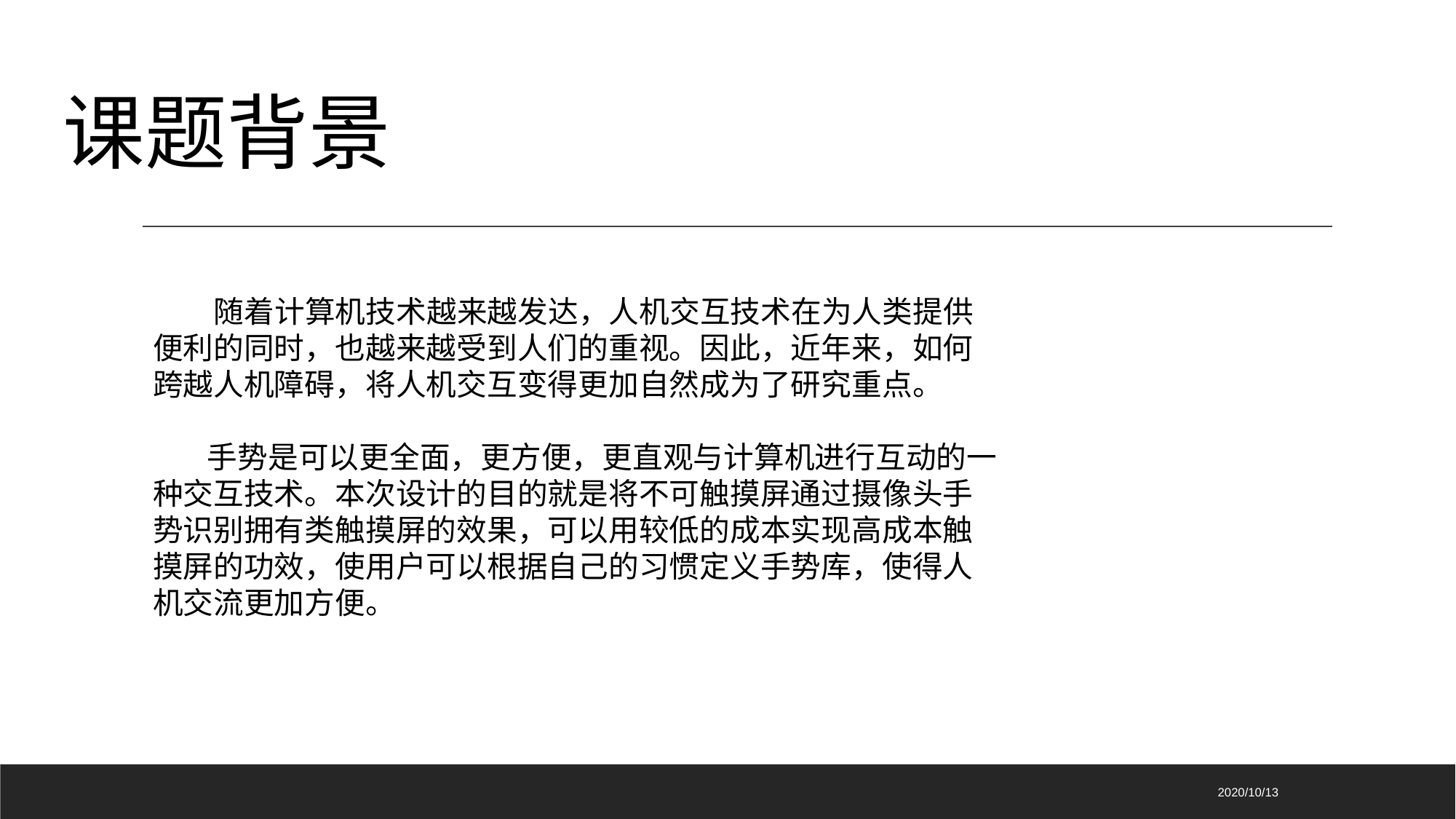

课题背景
        随着计算机技术越来越发达，人机交互技术在为人类提供便利的同时，也越来越受到人们的重视。因此，近年来，如何跨越人机障碍，将人机交互变得更加自然成为了研究重点。

       手势是可以更全面，更方便，更直观与计算机进行互动的一种交互技术。本次设计的目的就是将不可触摸屏通过摄像头手势识别拥有类触摸屏的效果，可以用较低的成本实现高成本触摸屏的功效，使用户可以根据自己的习惯定义手势库，使得人机交流更加方便。
2020/10/13